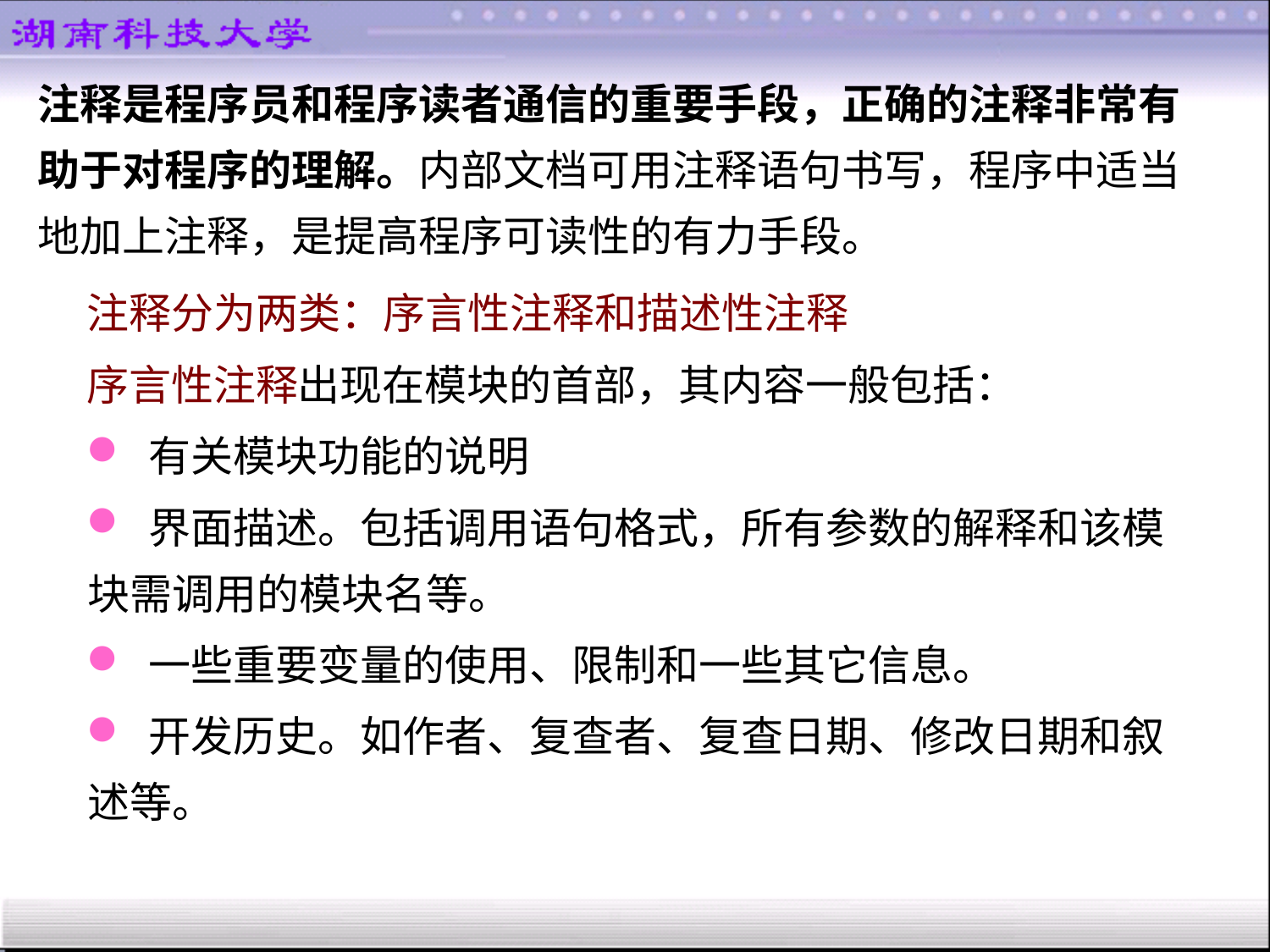

注释是程序员和程序读者通信的重要手段，正确的注释非常有助于对程序的理解。内部文档可用注释语句书写，程序中适当地加上注释，是提高程序可读性的有力手段。
注释分为两类：序言性注释和描述性注释
序言性注释出现在模块的首部，其内容一般包括：
 有关模块功能的说明
 界面描述。包括调用语句格式，所有参数的解释和该模块需调用的模块名等。
 一些重要变量的使用、限制和一些其它信息。
 开发历史。如作者、复查者、复查日期、修改日期和叙述等。